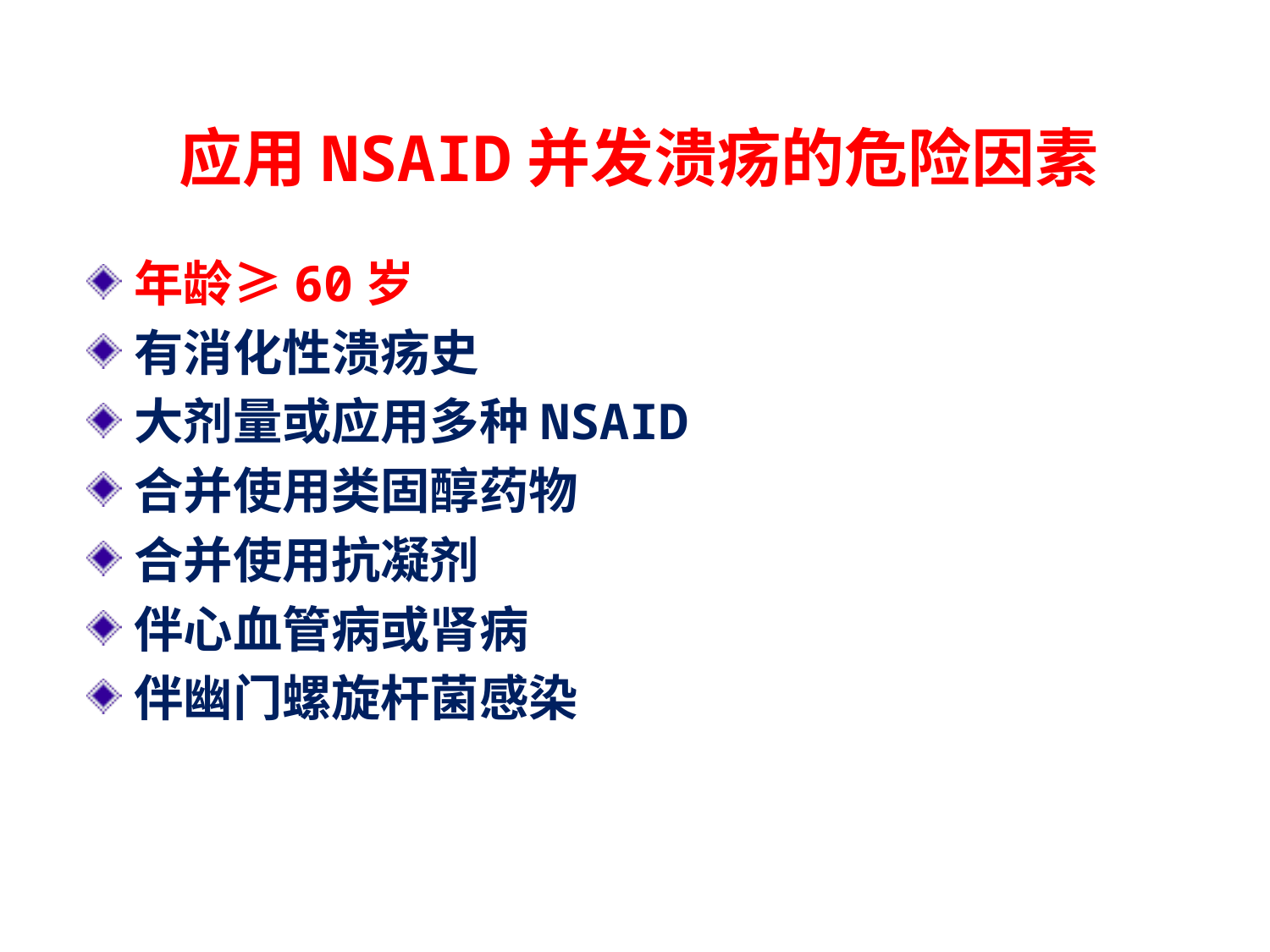

# 应用NSAID并发溃疡的危险因素
年龄≥60岁
有消化性溃疡史
大剂量或应用多种NSAID
合并使用类固醇药物
合并使用抗凝剂
伴心血管病或肾病
伴幽门螺旋杆菌感染